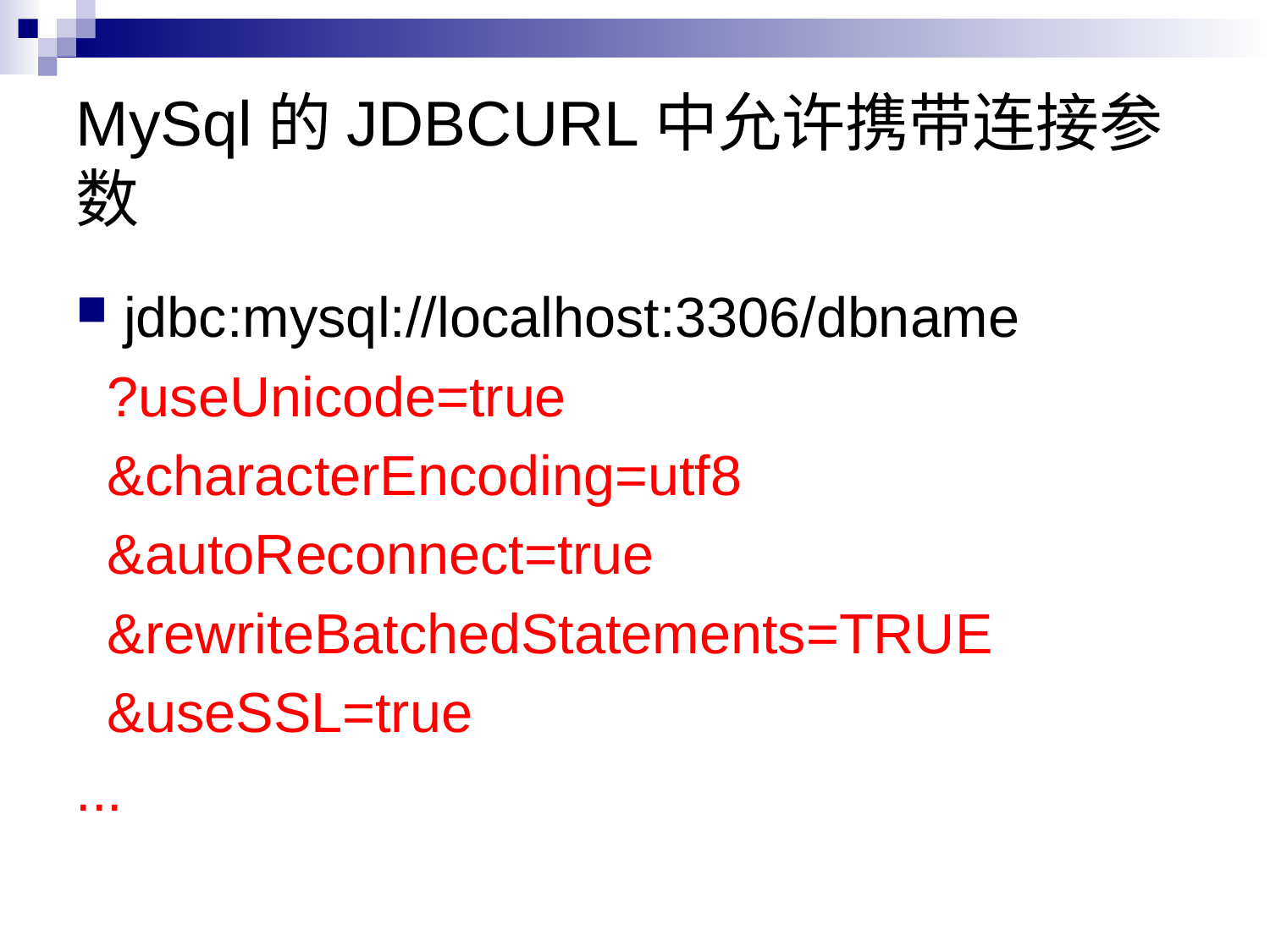

# MySql的JDBCURL中允许携带连接参数
jdbc:mysql://localhost:3306/dbname
  ?useUnicode=true
  &characterEncoding=utf8
  &autoReconnect=true
  &rewriteBatchedStatements=TRUE
  &useSSL=true
...